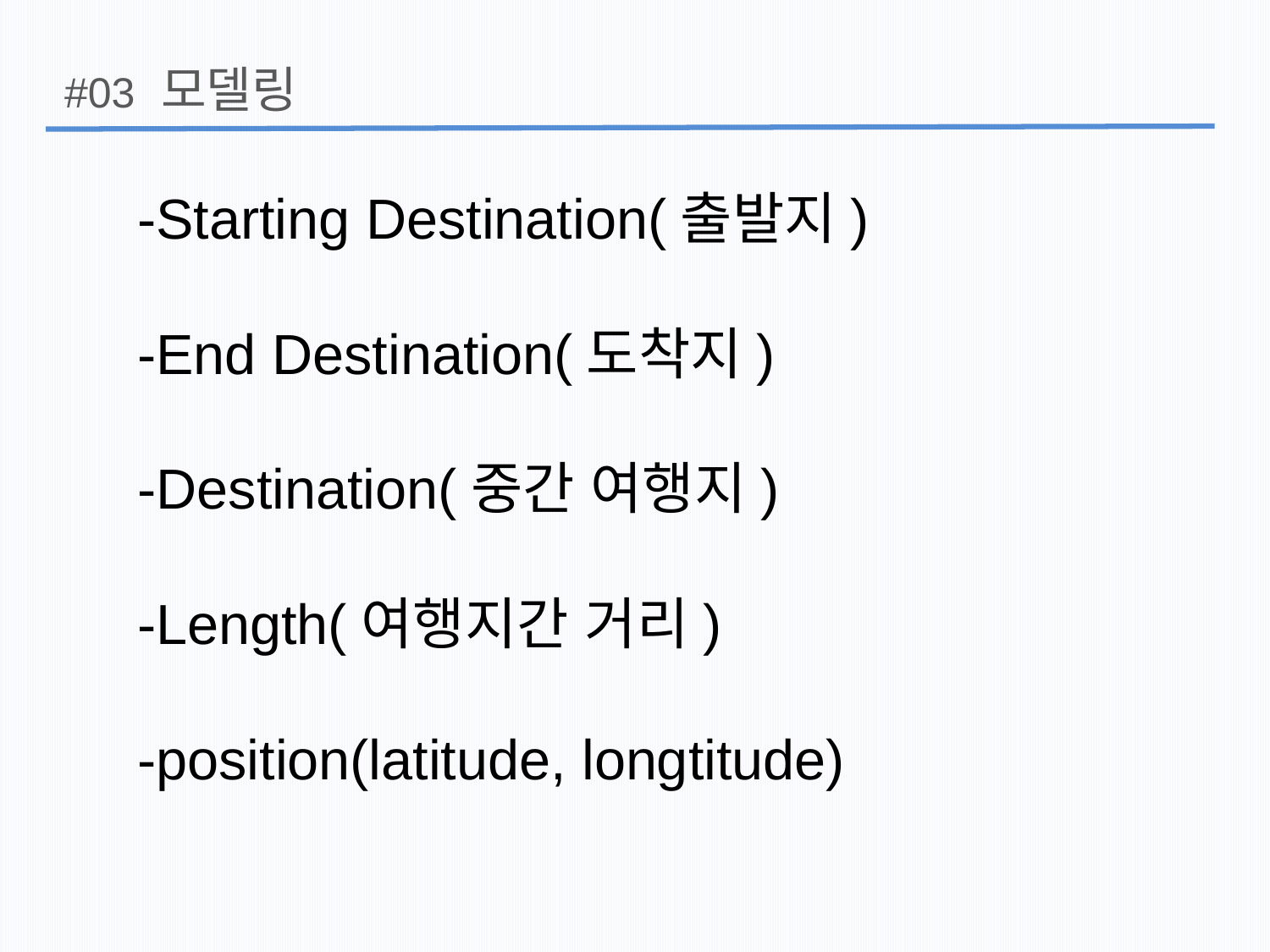

모델링
#03
-Starting Destination(출발지)

-End Destination(도착지)

-Destination(중간 여행지)

-Length(여행지간 거리)

-position(latitude, longtitude)